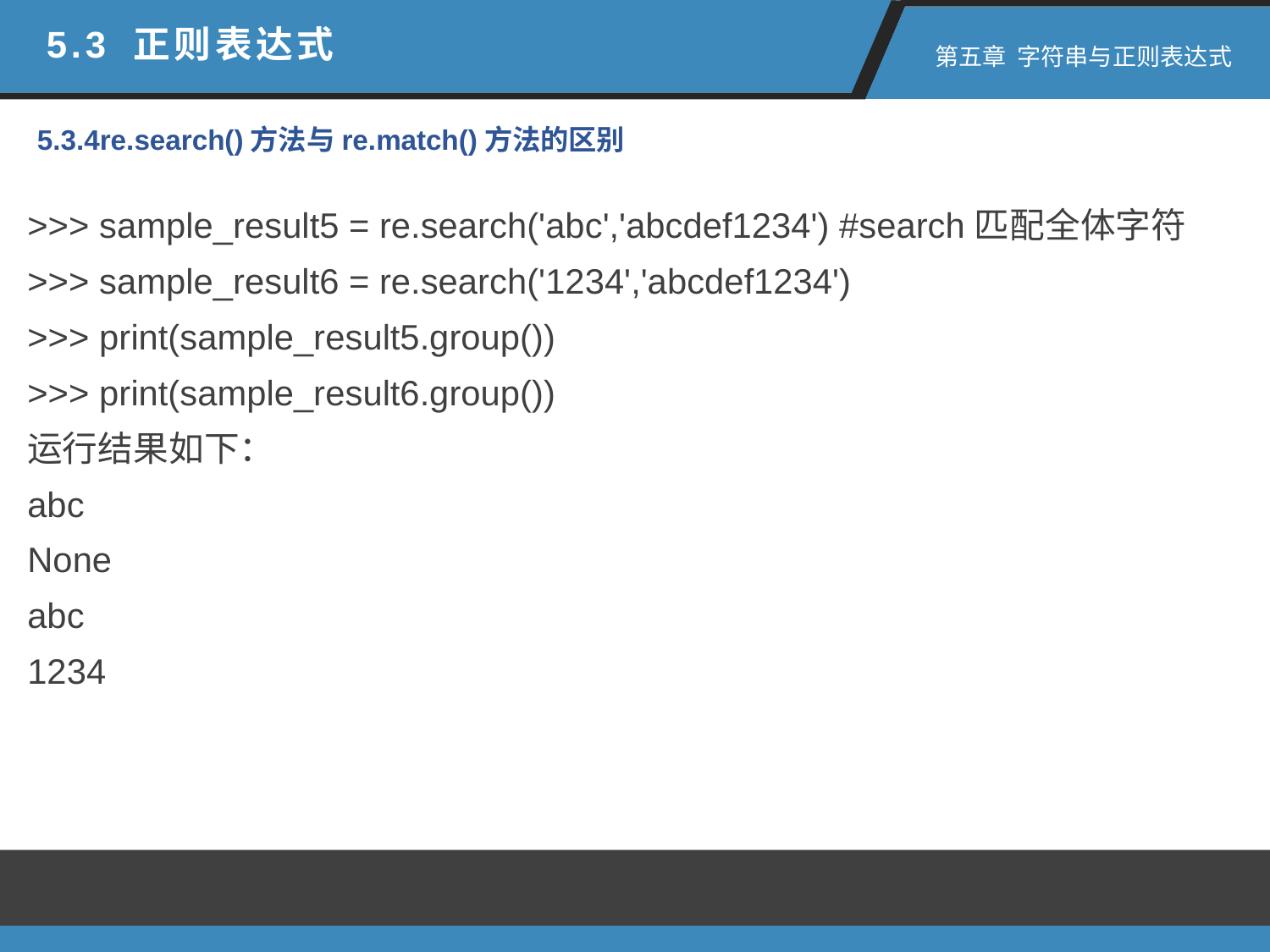

5.3 正则表达式
  第五章  字符串与正则表达式
5.3.4re.search()方法与re.match()方法的区别

>>> sample_result5 = re.search('abc','abcdef1234') #search匹配全体字符
>>> sample_result6 = re.search('1234','abcdef1234')
>>> print(sample_result5.group())
>>> print(sample_result6.group())
运行结果如下：
abc
None
abc
1234